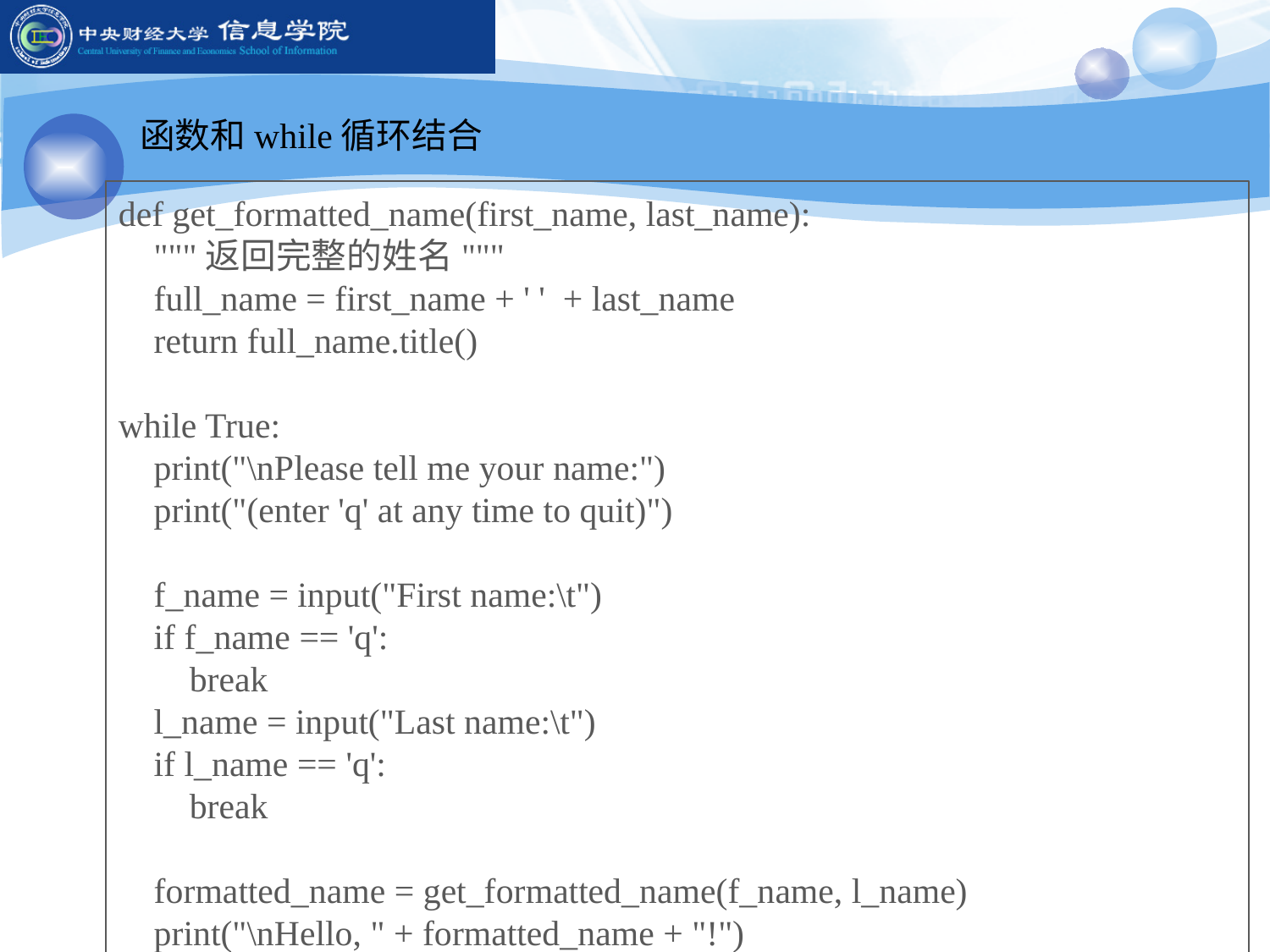

函数和while循环结合
def get_formatted_name(first_name, last_name):
    """返回完整的姓名"""
    full_name = first_name + ' '  + last_name
    return full_name.title()

while True:
    print("\nPlease tell me your name:")
    print("(enter 'q' at any time to quit)")

    f_name = input("First name:\t")
    if f_name == 'q':
        break
    l_name = input("Last name:\t")
    if l_name == 'q':
        break

    formatted_name = get_formatted_name(f_name, l_name)
    print("\nHello, " + formatted_name + "!")